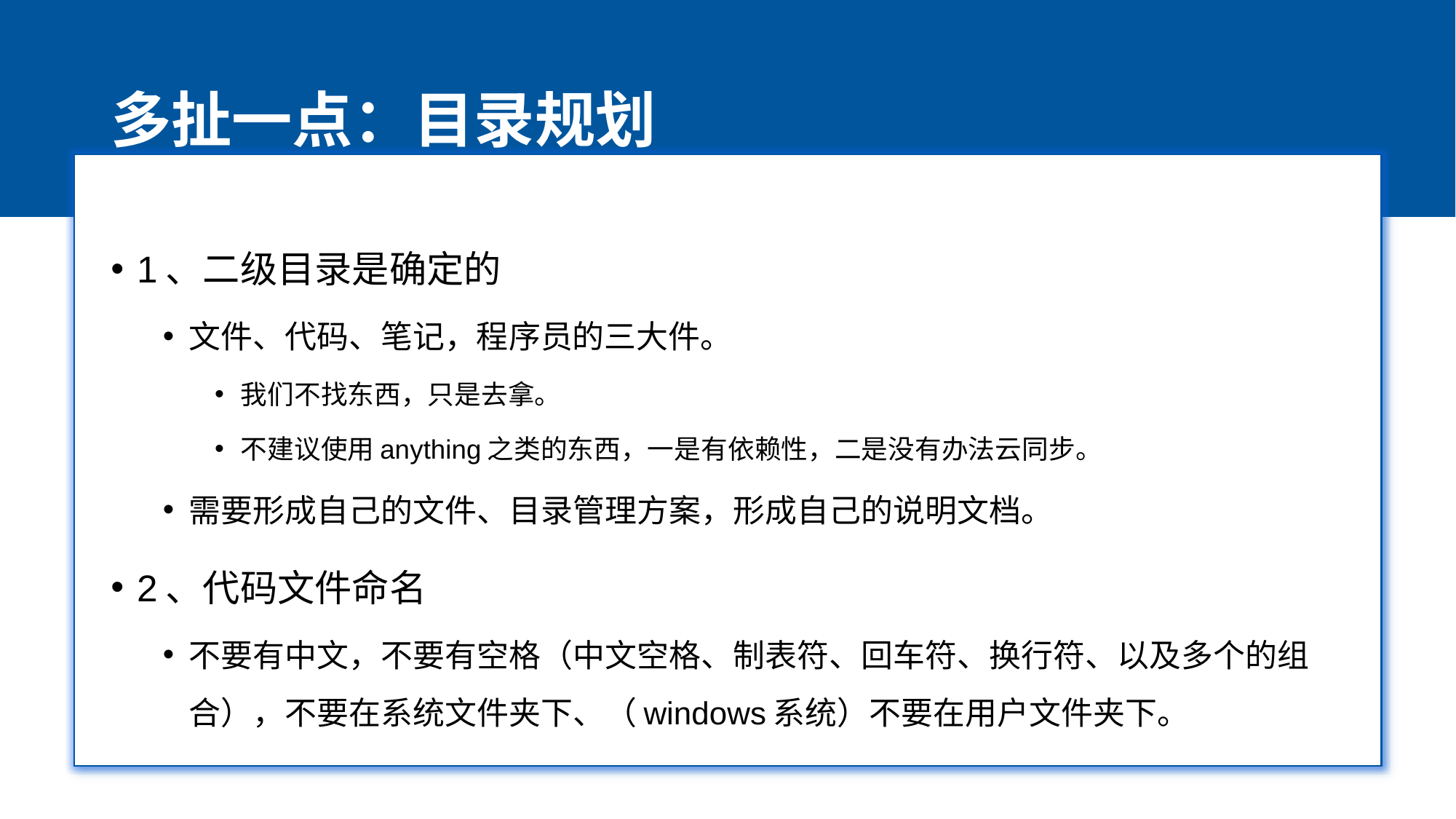

# 多扯一点：目录规划
1、二级目录是确定的
文件、代码、笔记，程序员的三大件。
我们不找东西，只是去拿。
不建议使用anything之类的东西，一是有依赖性，二是没有办法云同步。
需要形成自己的文件、目录管理方案，形成自己的说明文档。
2、代码文件命名
不要有中文，不要有空格（中文空格、制表符、回车符、换行符、以及多个的组合），不要在系统文件夹下、（windows系统）不要在用户文件夹下。